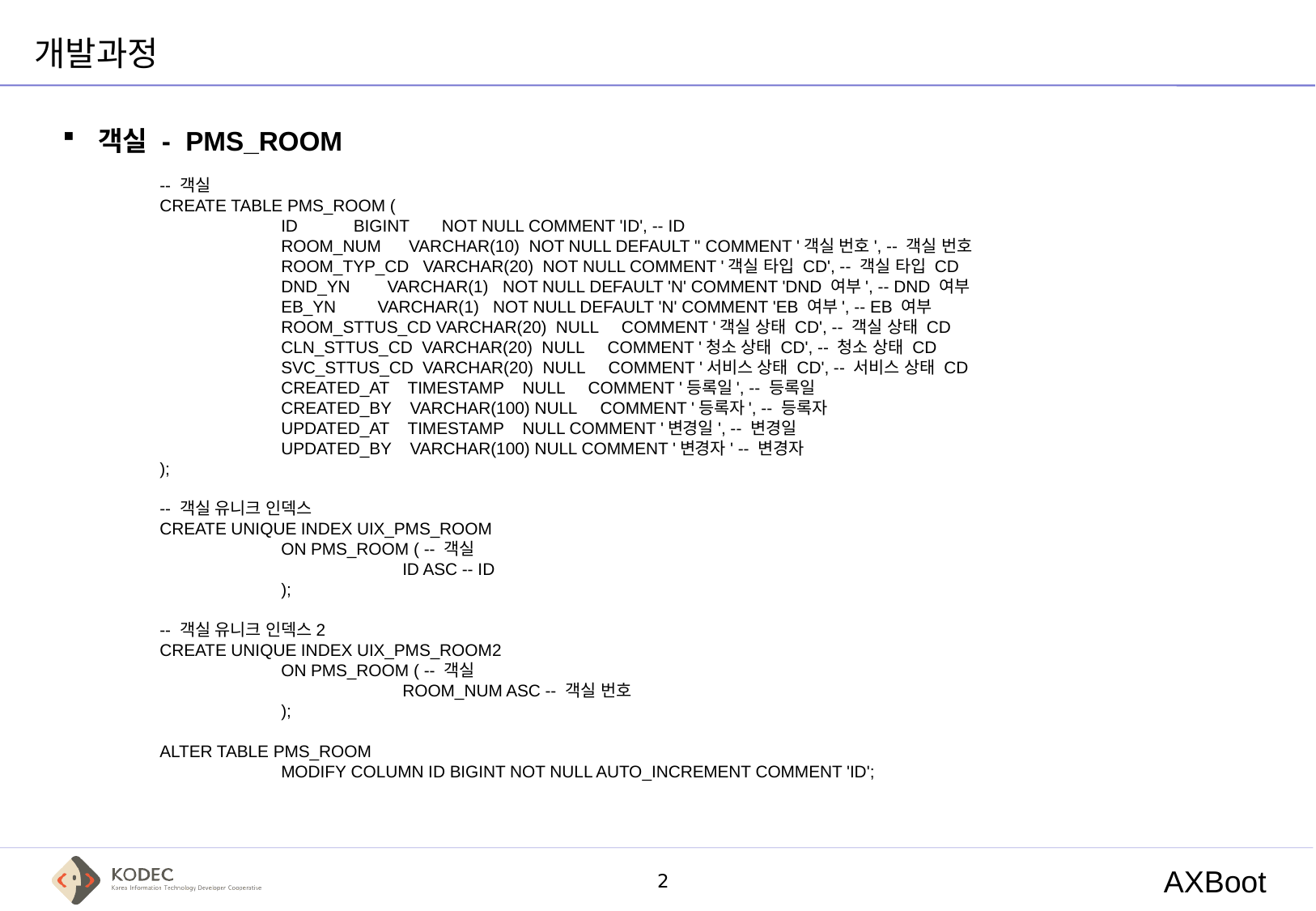

# 개발과정
객실 -  PMS_ROOM

-- 객실
CREATE TABLE PMS_ROOM (
	ID            BIGINT       NOT NULL COMMENT 'ID', -- ID
	ROOM_NUM      VARCHAR(10)  NOT NULL DEFAULT '' COMMENT '객실 번호', -- 객실 번호
	ROOM_TYP_CD   VARCHAR(20)  NOT NULL COMMENT '객실 타입 CD', -- 객실 타입 CD
	DND_YN        VARCHAR(1)   NOT NULL DEFAULT 'N' COMMENT 'DND 여부', -- DND 여부
	EB_YN         VARCHAR(1)   NOT NULL DEFAULT 'N' COMMENT 'EB 여부', -- EB 여부
	ROOM_STTUS_CD VARCHAR(20)  NULL     COMMENT '객실 상태 CD', -- 객실 상태 CD
	CLN_STTUS_CD  VARCHAR(20)  NULL     COMMENT '청소 상태 CD', -- 청소 상태 CD
	SVC_STTUS_CD  VARCHAR(20)  NULL     COMMENT '서비스 상태 CD', -- 서비스 상태 CD
	CREATED_AT    TIMESTAMP    NULL     COMMENT '등록일', -- 등록일
	CREATED_BY    VARCHAR(100) NULL     COMMENT '등록자', -- 등록자
	UPDATED_AT    TIMESTAMP    NULL COMMENT '변경일', -- 변경일
	UPDATED_BY    VARCHAR(100) NULL COMMENT '변경자' -- 변경자
);

-- 객실 유니크 인덱스
CREATE UNIQUE INDEX UIX_PMS_ROOM
	ON PMS_ROOM ( -- 객실
		ID ASC -- ID
	);

-- 객실 유니크 인덱스2
CREATE UNIQUE INDEX UIX_PMS_ROOM2
	ON PMS_ROOM ( -- 객실
		ROOM_NUM ASC -- 객실 번호
	);

ALTER TABLE PMS_ROOM
	MODIFY COLUMN ID BIGINT NOT NULL AUTO_INCREMENT COMMENT 'ID';